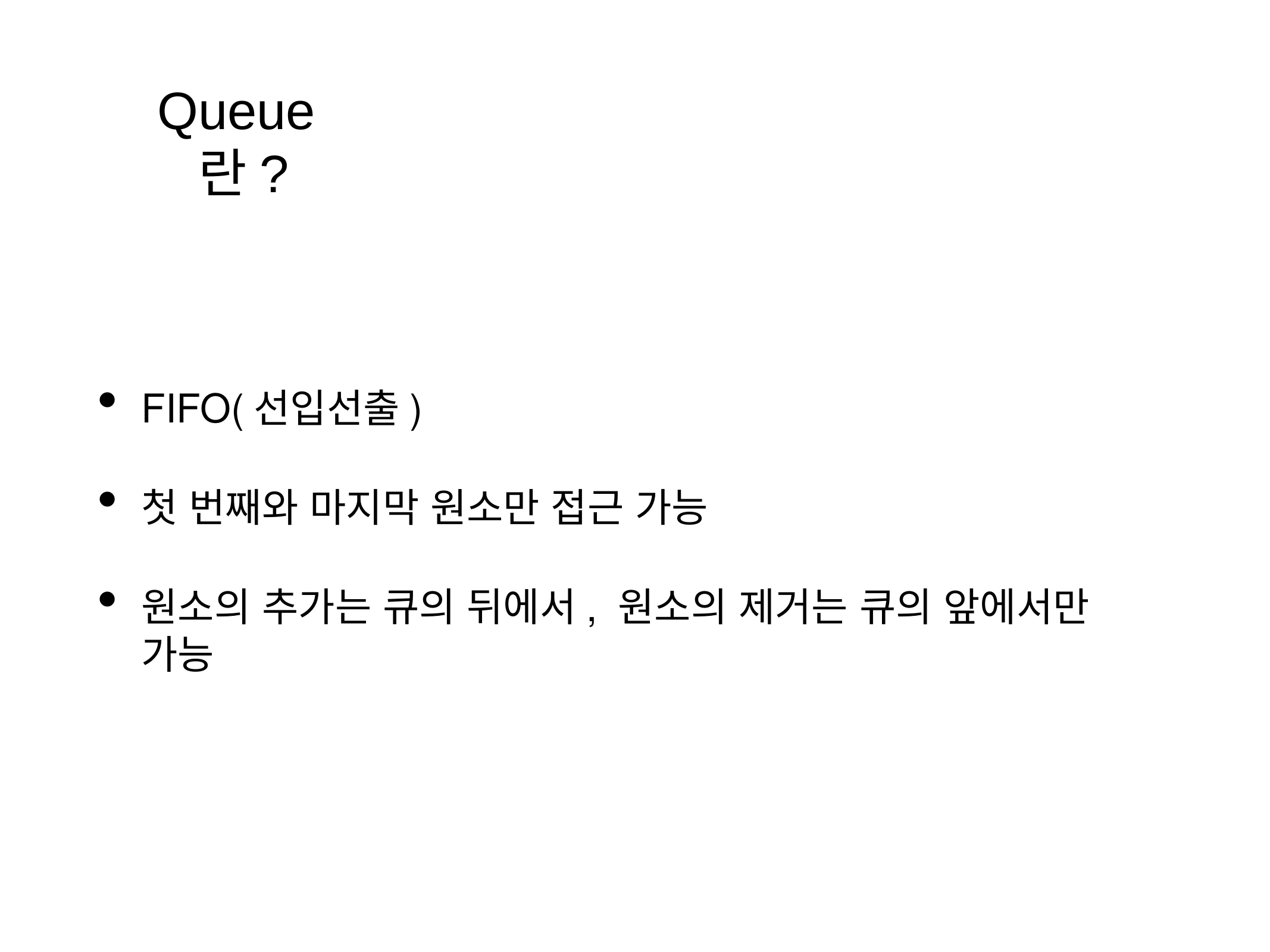

# Queue  란?
FIFO(선입선출)
첫 번째와 마지막 원소만 접근 가능
원소의 추가는 큐의 뒤에서, 원소의 제거는 큐의 앞에서만 가능